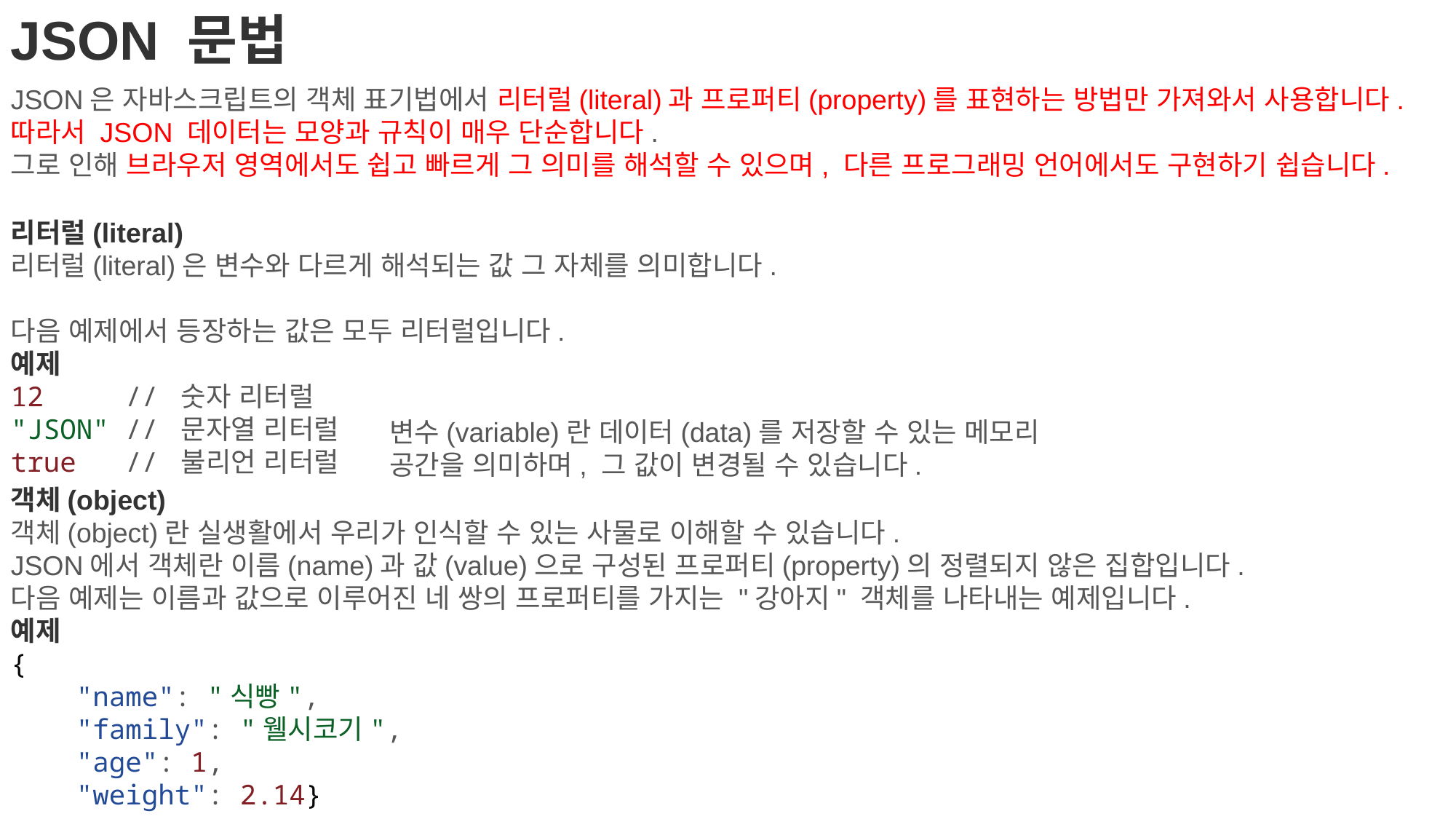

JSON 문법
JSON은 자바스크립트의 객체 표기법에서 리터럴(literal)과 프로퍼티(property)를 표현하는 방법만 가져와서 사용합니다.
따라서 JSON 데이터는 모양과 규칙이 매우 단순합니다.
그로 인해 브라우저 영역에서도 쉽고 빠르게 그 의미를 해석할 수 있으며, 다른 프로그래밍 언어에서도 구현하기 쉽습니다.

리터럴(literal)
리터럴(literal)은 변수와 다르게 해석되는 값 그 자체를 의미합니다.

다음 예제에서 등장하는 값은 모두 리터럴입니다.
예제
12     // 숫자 리터럴
"JSON" // 문자열 리터럴
true   // 불리언 리터럴
변수(variable)란 데이터(data)를 저장할 수 있는 메모리 공간을 의미하며, 그 값이 변경될 수 있습니다.
객체(object)
객체(object)란 실생활에서 우리가 인식할 수 있는 사물로 이해할 수 있습니다.
JSON에서 객체란 이름(name)과 값(value)으로 구성된 프로퍼티(property)의 정렬되지 않은 집합입니다.
다음 예제는 이름과 값으로 이루어진 네 쌍의 프로퍼티를 가지는 "강아지" 객체를 나타내는 예제입니다.
예제
{
    "name": "식빵",
    "family": "웰시코기",
    "age": 1,
    "weight": 2.14}